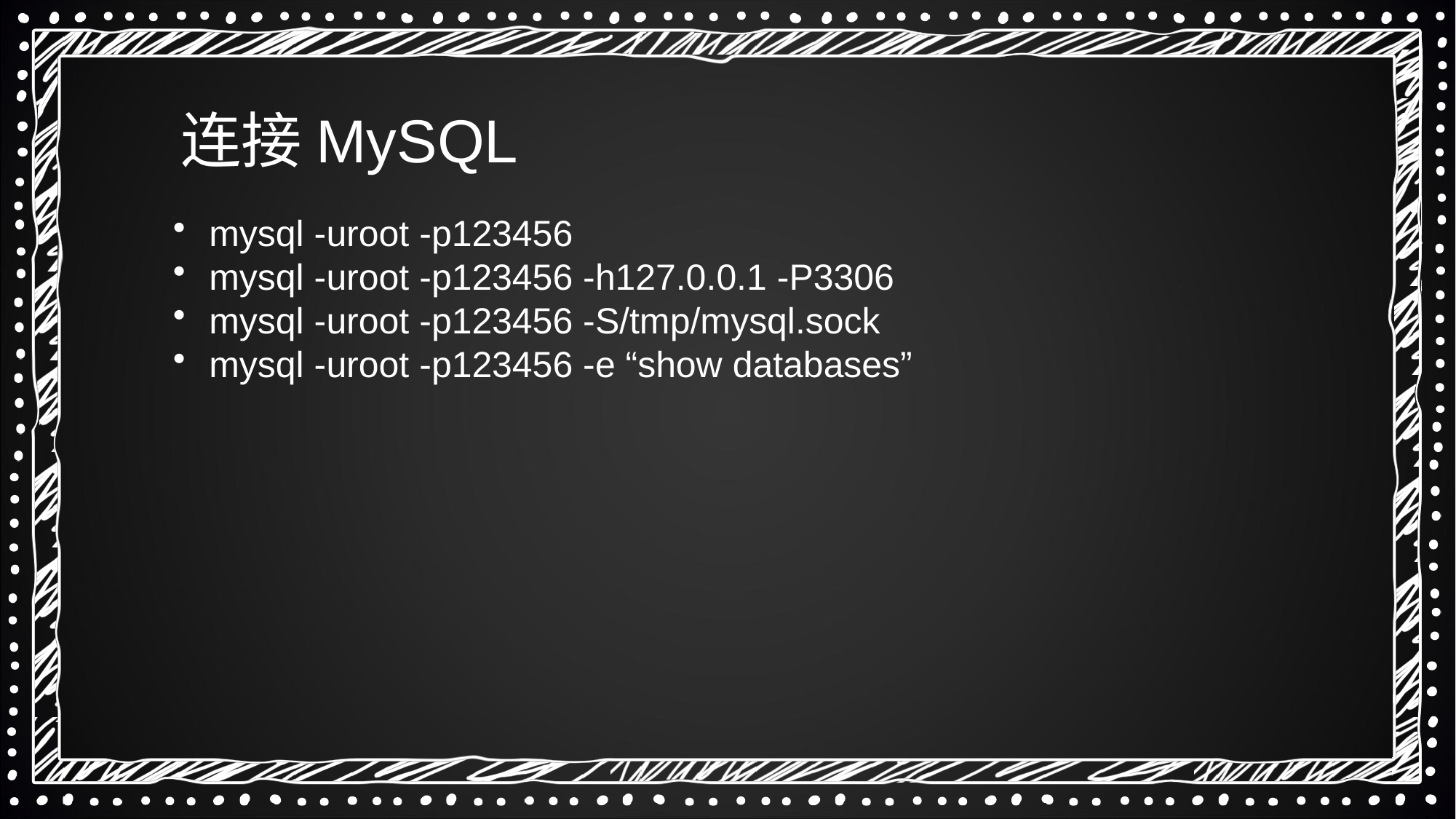

连接MySQL
 mysql -uroot -p123456
 mysql -uroot -p123456 -h127.0.0.1 -P3306
 mysql -uroot -p123456 -S/tmp/mysql.sock
 mysql -uroot -p123456 -e “show databases”